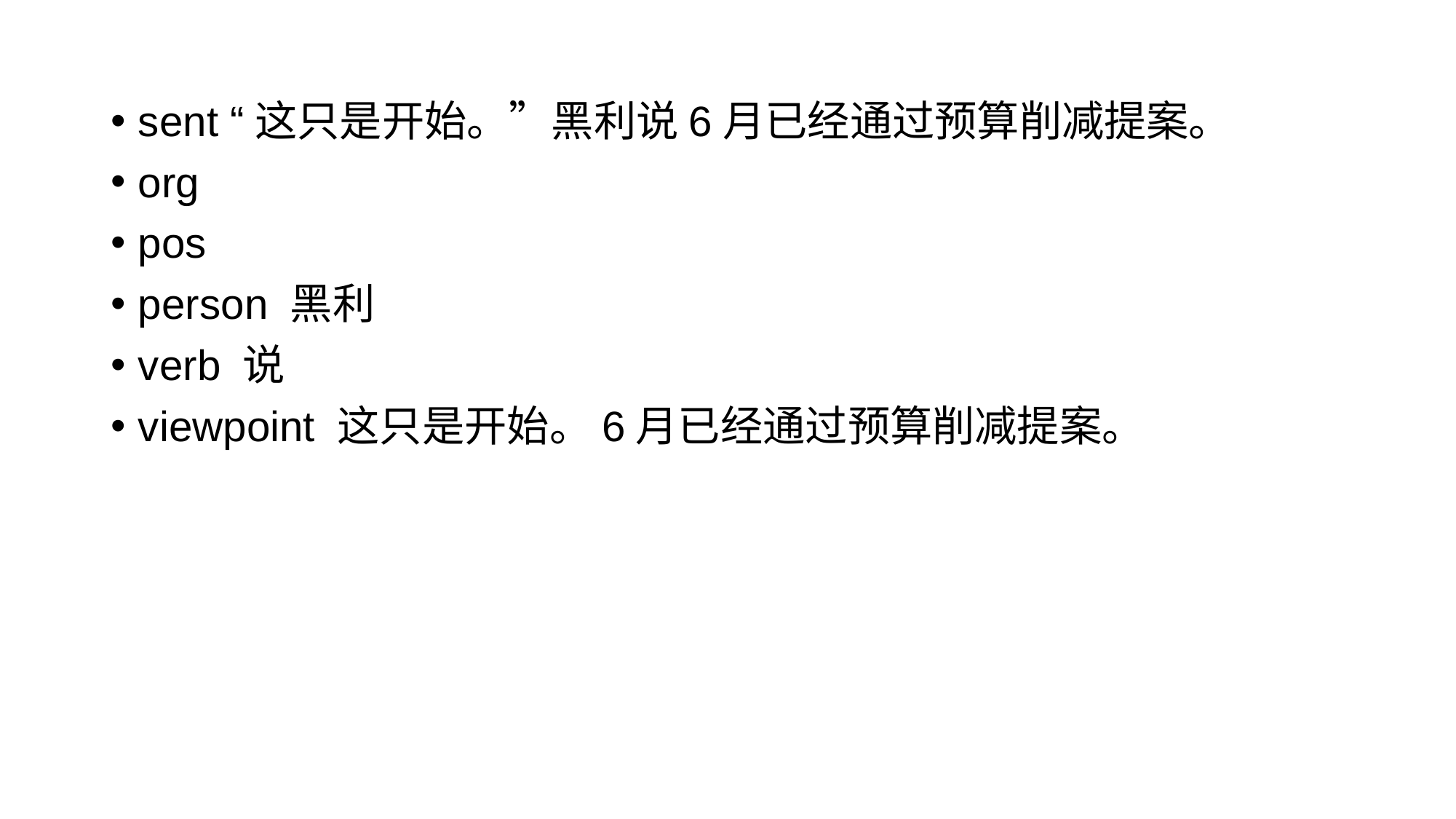

sent “这只是开始。”黑利说6月已经通过预算削减提案。
org
pos
person 黑利
verb 说
viewpoint 这只是开始。6月已经通过预算削减提案。